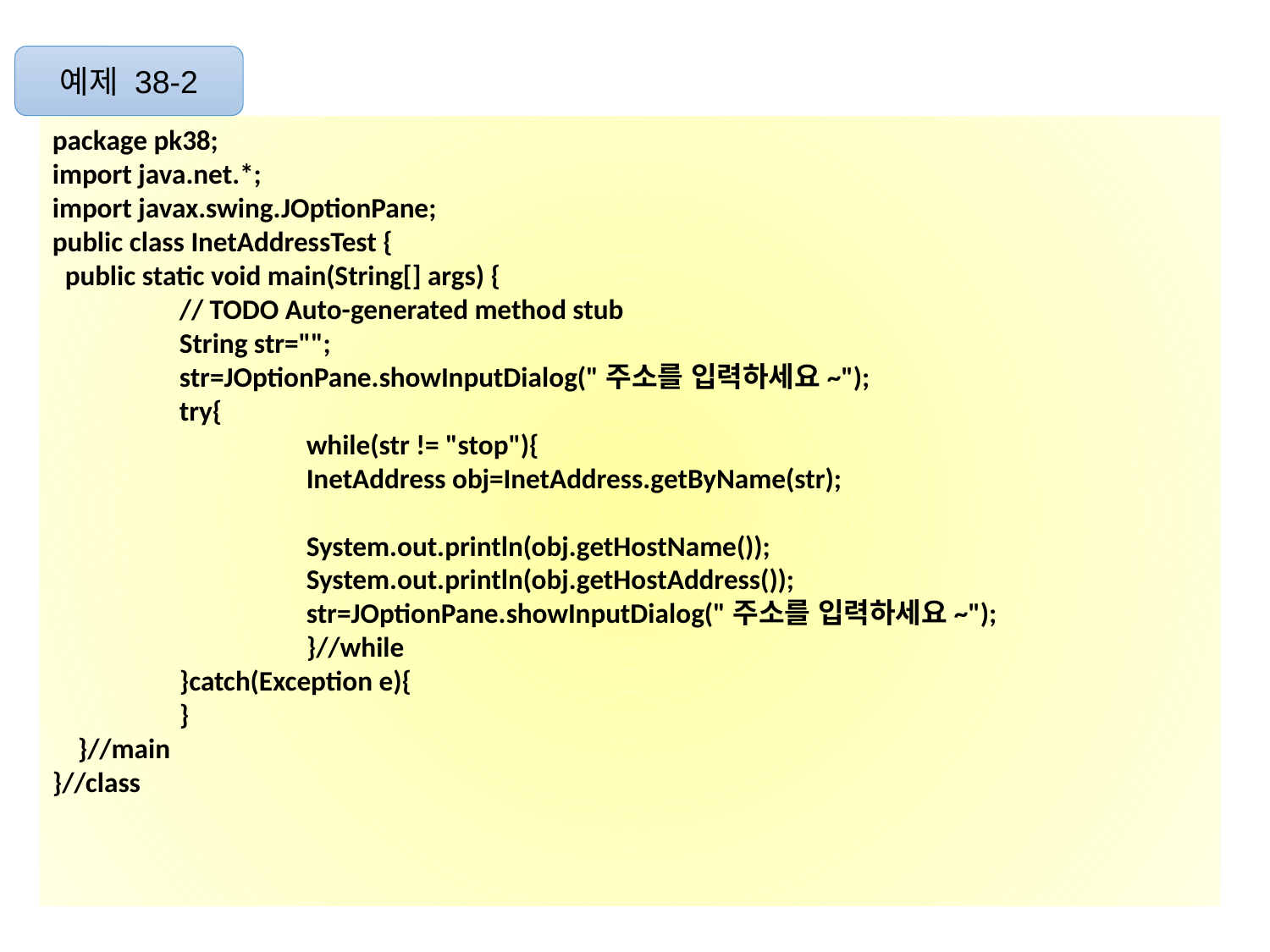

예제 38-2
package pk38;
import java.net.*;
import javax.swing.JOptionPane;
public class InetAddressTest {
  public static void main(String[] args) {
	// TODO Auto-generated method stub
	String str="";
	str=JOptionPane.showInputDialog("주소를 입력하세요~");
	try{
		while(str != "stop"){
		InetAddress obj=InetAddress.getByName(str);

		System.out.println(obj.getHostName());
		System.out.println(obj.getHostAddress());
		str=JOptionPane.showInputDialog("주소를 입력하세요~");
		}//while
	}catch(Exception e){
	}
    }//main
}//class